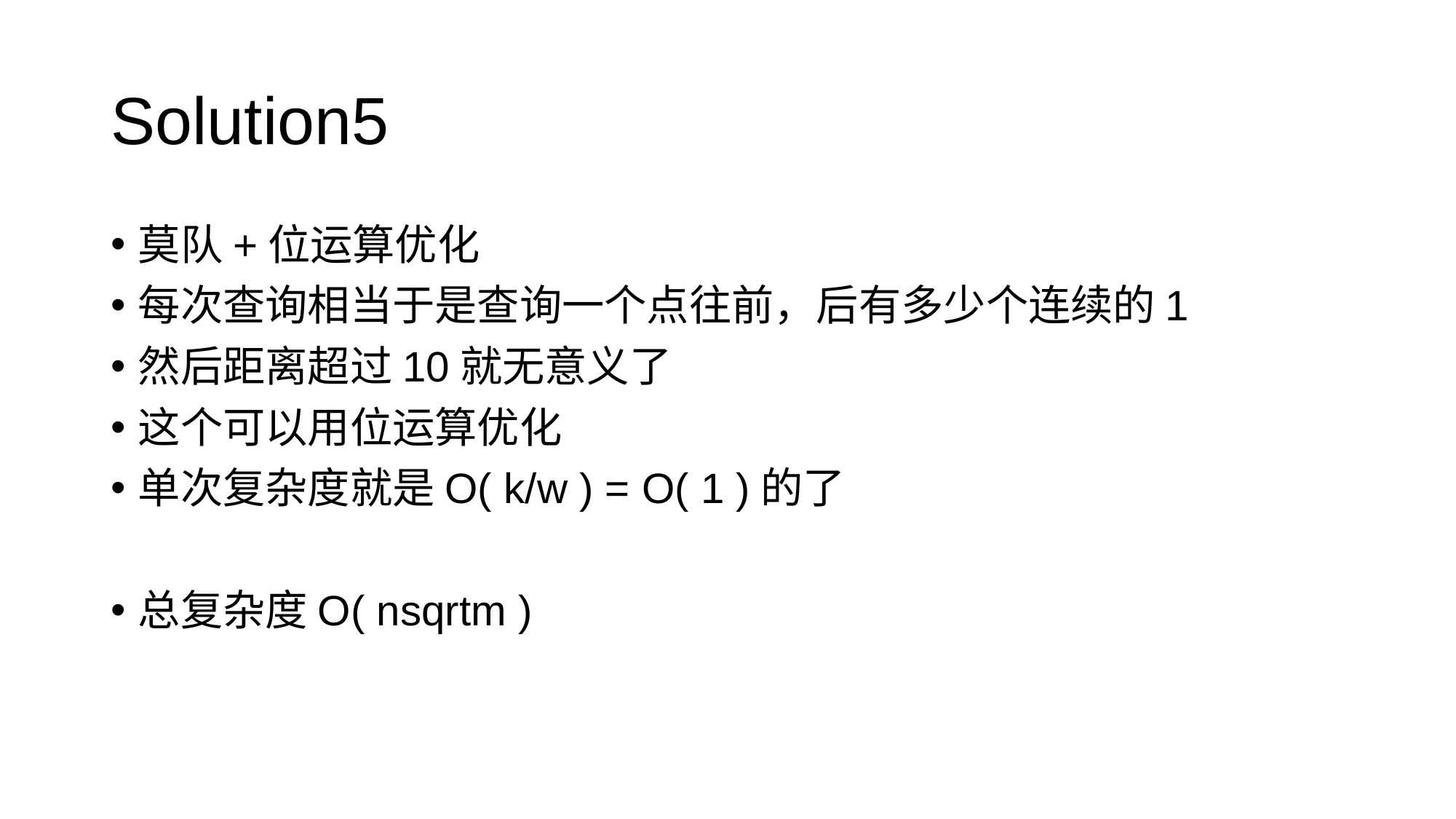

# Solution5
莫队+位运算优化
每次查询相当于是查询一个点往前，后有多少个连续的1
然后距离超过10就无意义了
这个可以用位运算优化
单次复杂度就是O( k/w ) = O( 1 )的了

总复杂度O( nsqrtm )